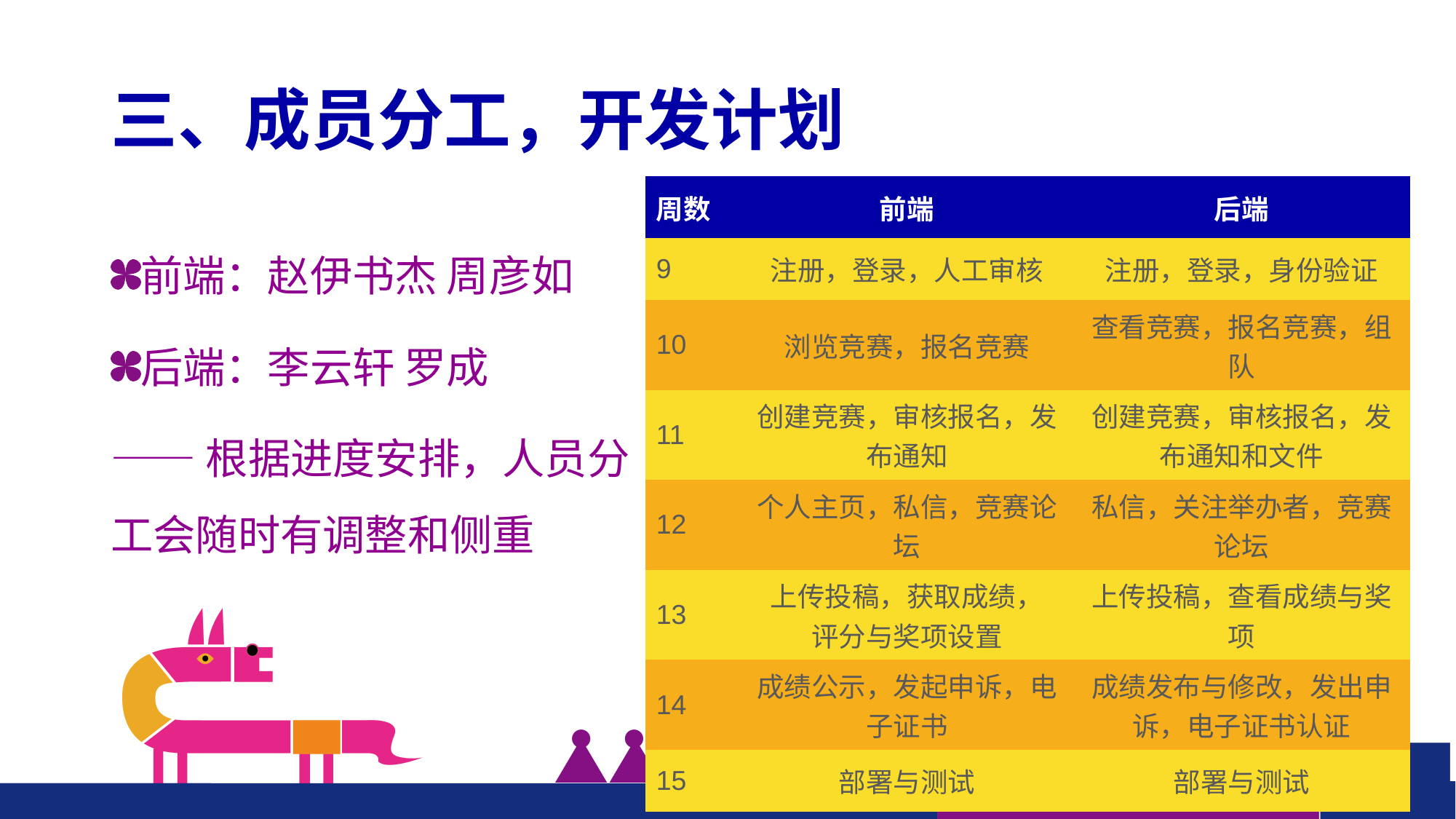

# 三、成员分工，开发计划
| 周数 | 前端 | 后端 |
| --- | --- | --- |
| 9 | 注册，登录，人工审核 | 注册，登录，身份验证 |
| 10 | 浏览竞赛，报名竞赛 | 查看竞赛，报名竞赛，组队 |
| 11 | 创建竞赛，审核报名，发布通知 | 创建竞赛，审核报名，发布通知和文件 |
| 12 | 个人主页，私信，竞赛论坛 | 私信，关注举办者，竞赛论坛 |
| 13 | 上传投稿，获取成绩， 评分与奖项设置 | 上传投稿，查看成绩与奖项 |
| 14 | 成绩公示，发起申诉，电子证书 | 成绩发布与修改，发出申诉，电子证书认证 |
| 15 | 部署与测试 | 部署与测试 |
前端：赵伊书杰 周彦如
后端：李云轩 罗成
——根据进度安排，人员分工会随时有调整和侧重